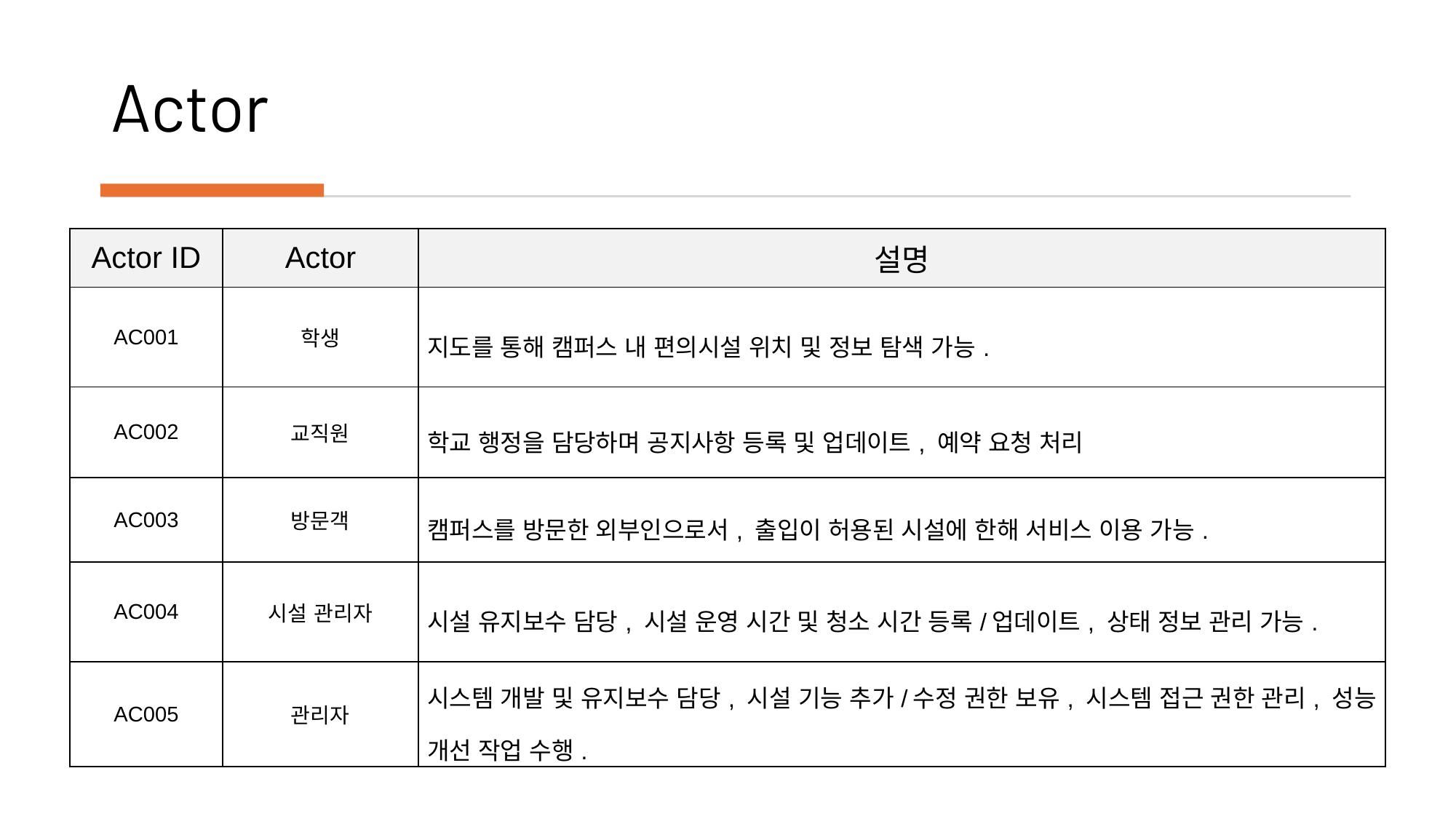

# Actor

| Actor ID | Actor | 설명 |
| --- | --- | --- |
| AC001 | 학생 | 지도를 통해 캠퍼스 내 편의시설 위치 및 정보 탐색 가능. |
| AC002 | 교직원 | 학교 행정을 담당하며 공지사항 등록 및 업데이트, 예약 요청 처리 |
| AC003 | 방문객 | 캠퍼스를 방문한 외부인으로서, 출입이 허용된 시설에 한해 서비스 이용 가능. |
| AC004 | 시설 관리자 | 시설 유지보수 담당, 시설 운영 시간 및 청소 시간 등록/업데이트, 상태 정보 관리 가능. |
| AC005 | 관리자 | 시스템 개발 및 유지보수 담당, 시설 기능 추가/수정 권한 보유, 시스템 접근 권한 관리, 성능 개선 작업 수행. |